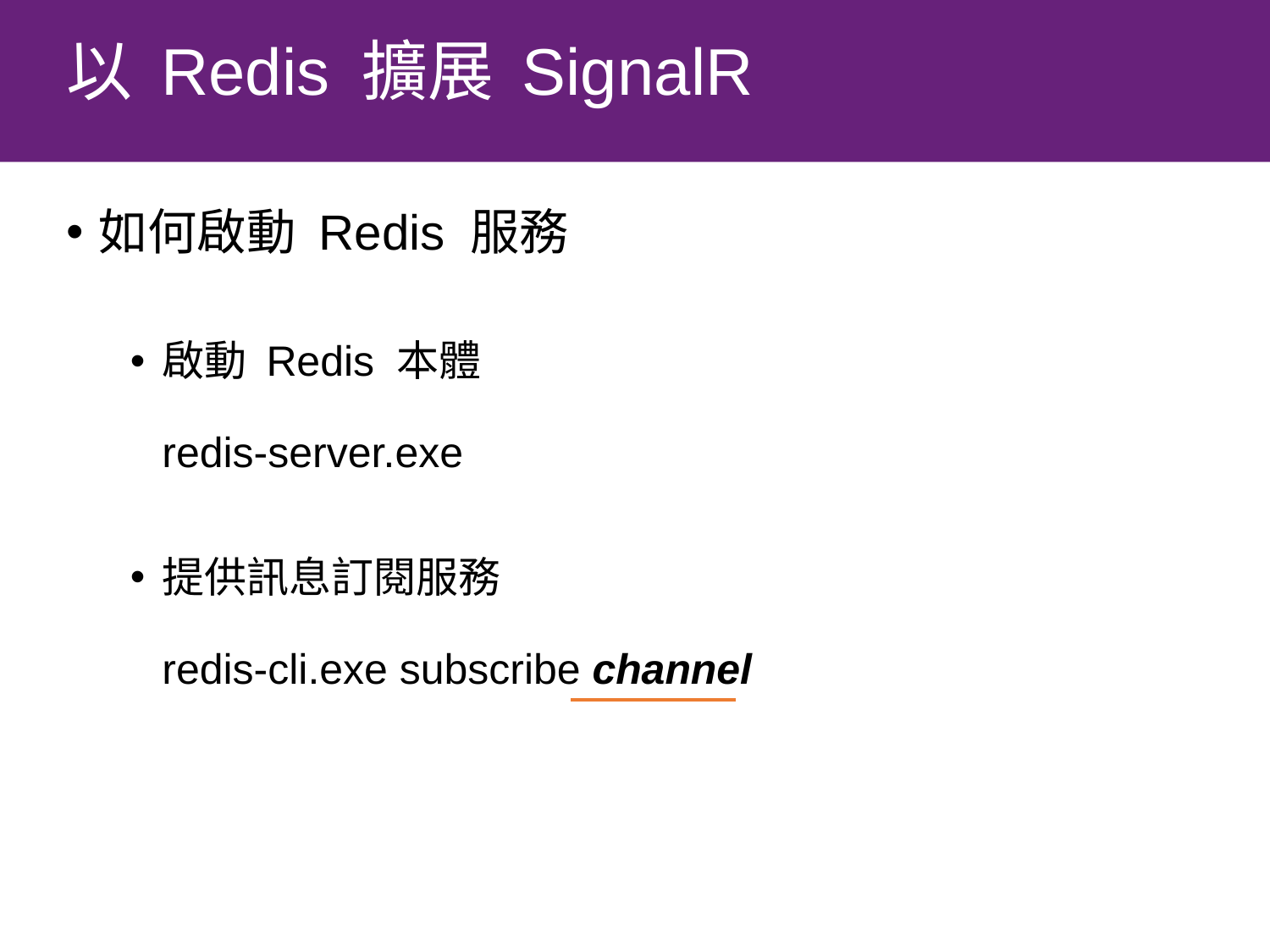

# 以 Redis 擴展 SignalR
如何啟動 Redis 服務

啟動 Redis 本體
redis-server.exe

提供訊息訂閱服務
redis-cli.exe subscribe channel